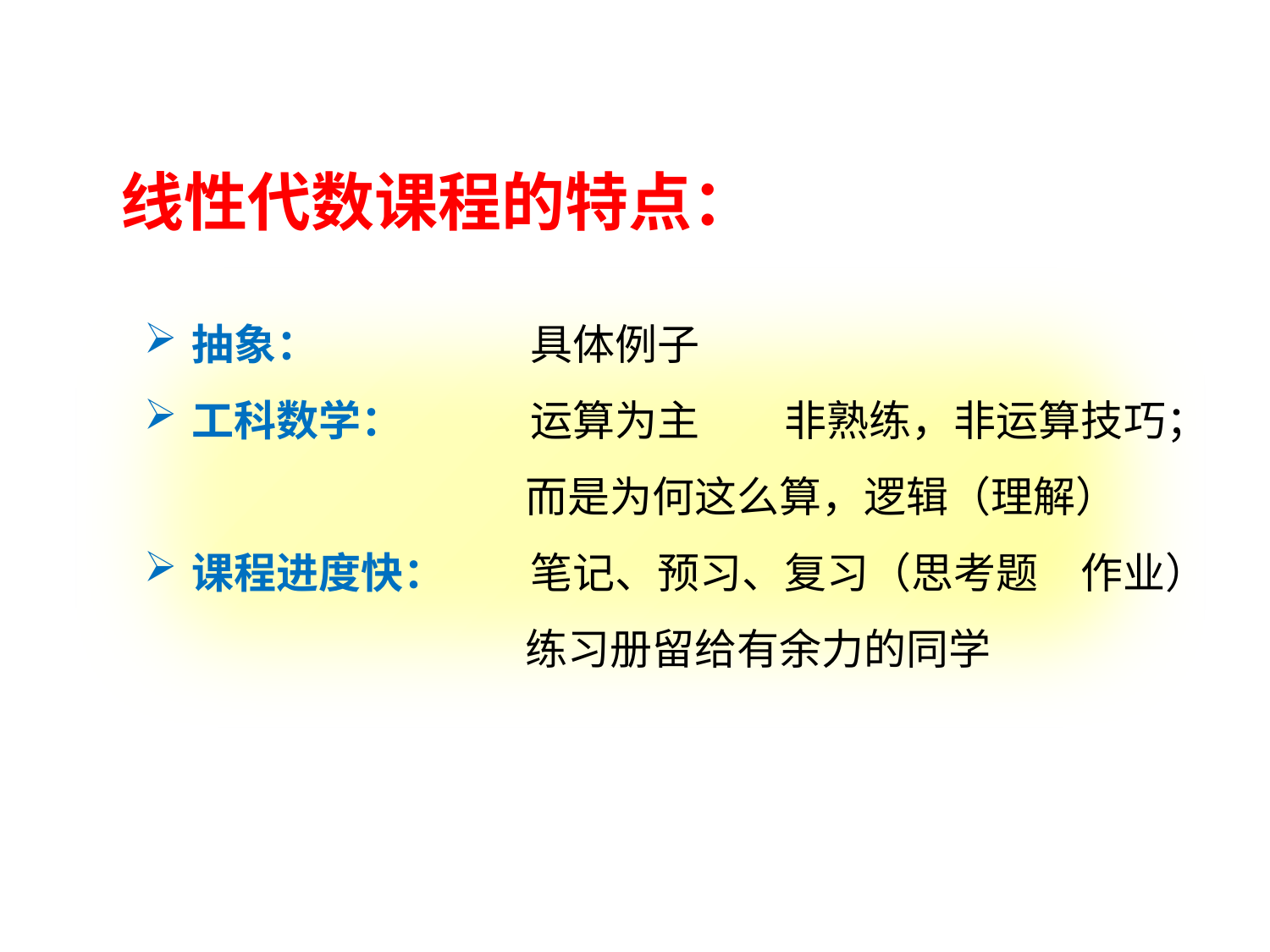

线性代数课程的特点：

抽象：　　　　　具体例子
工科数学：　　　运算为主　　非熟练，非运算技巧；
　　　　　　　　　而是为何这么算，逻辑（理解）
课程进度快：　　笔记、预习、复习（思考题　作业）
　　　　　　　　　练习册留给有余力的同学